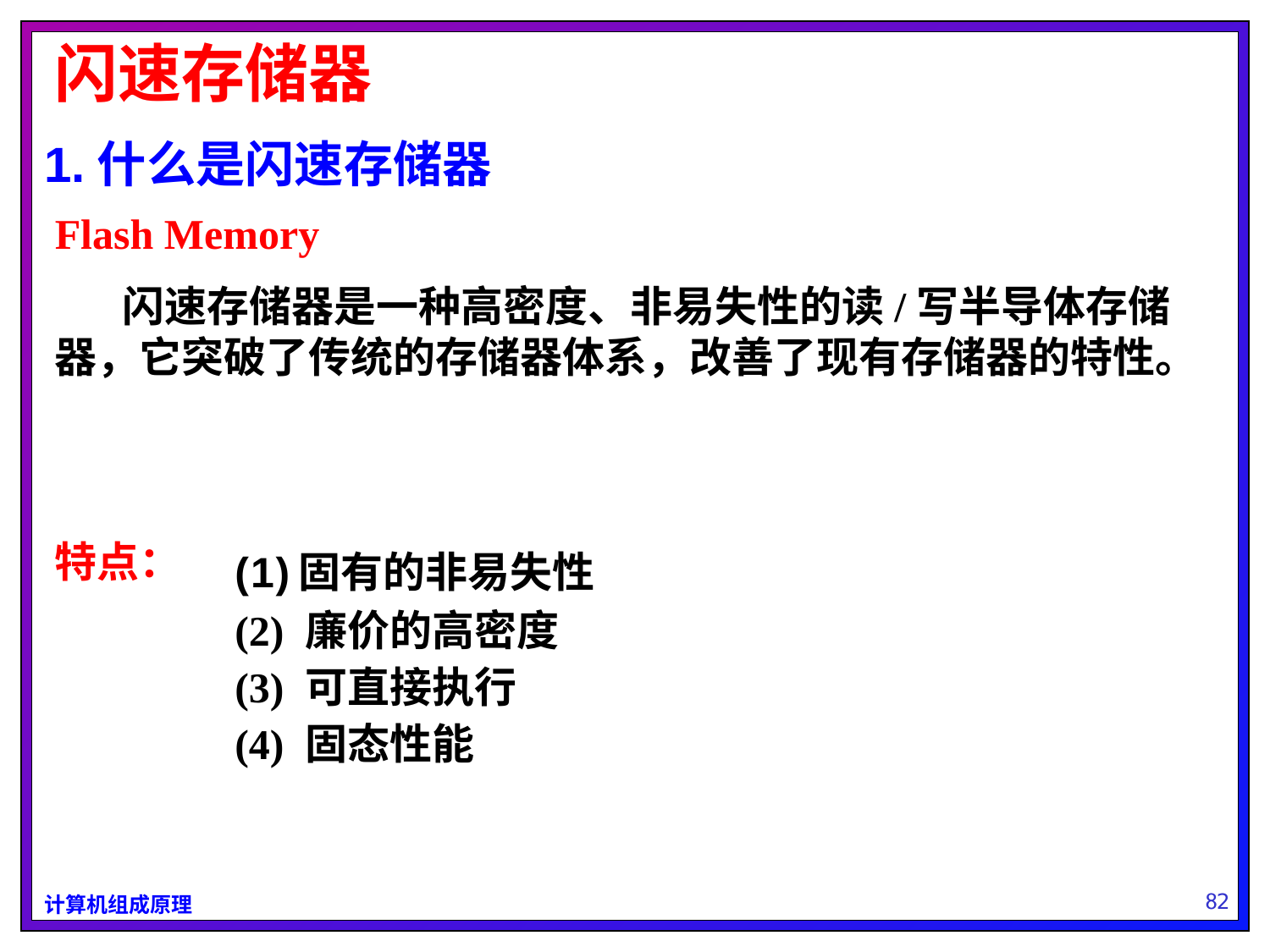

闪速存储器
1.什么是闪速存储器
Flash Memory
      闪速存储器是一种高密度、非易失性的读/写半导体存储器，它突破了传统的存储器体系，改善了现有存储器的特性。
特点：
固有的非易失性
(2) 廉价的高密度
(3) 可直接执行
(4) 固态性能